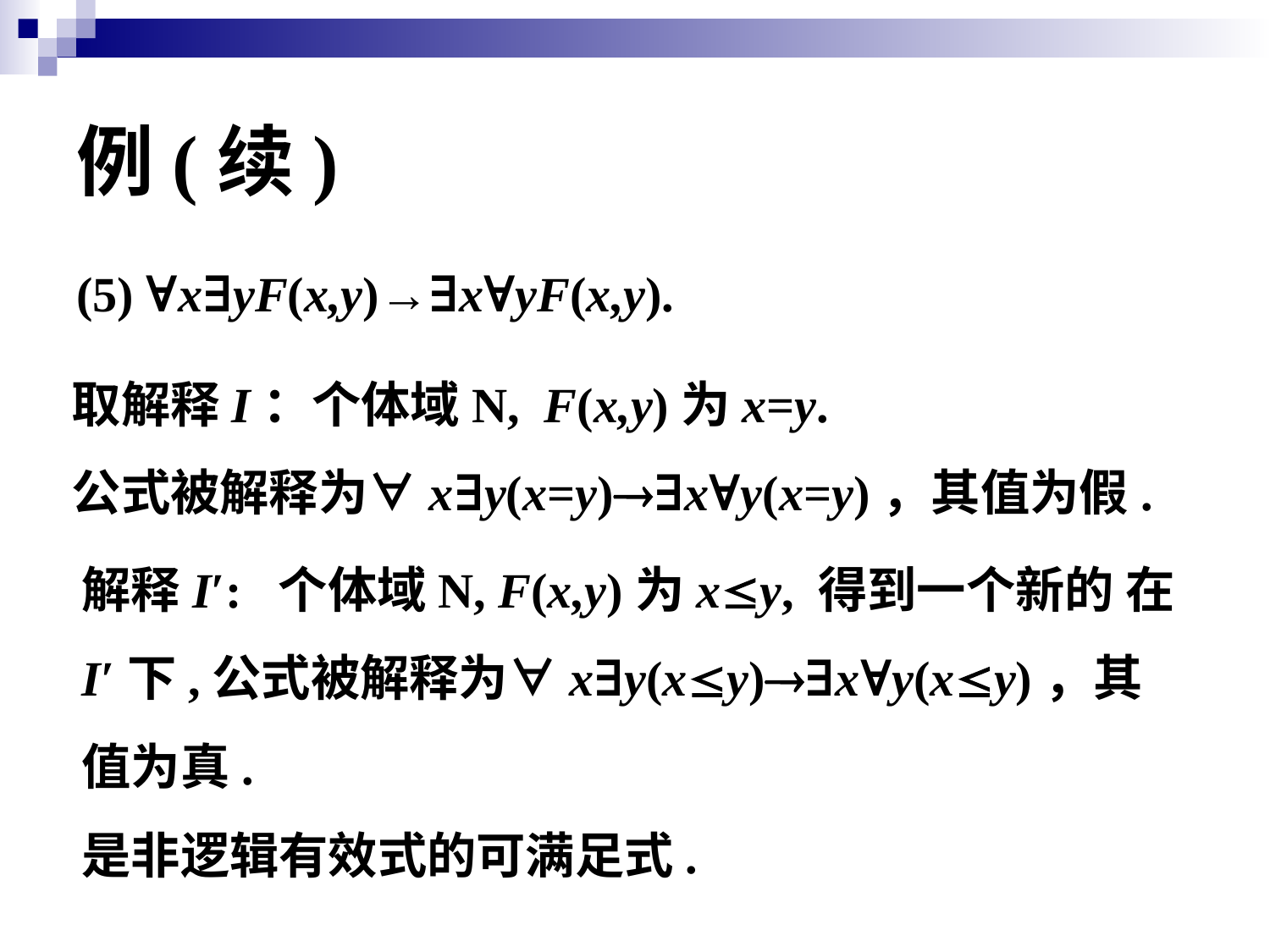

# 例(续)
(5) ∀x∃yF(x,y)→∃x∀yF(x,y).

取解释I：个体域N,  F(x,y)为x=y.
公式被解释为∀x∃y(x=y)→∃x∀y(x=y)，其值为假.
解释I′:  个体域N, F(x,y)为x≤y, 得到一个新的 在I′下,公式被解释为∀x∃y(x≤y)→∃x∀y(x≤y)，其值为真.
是非逻辑有效式的可满足式.
16